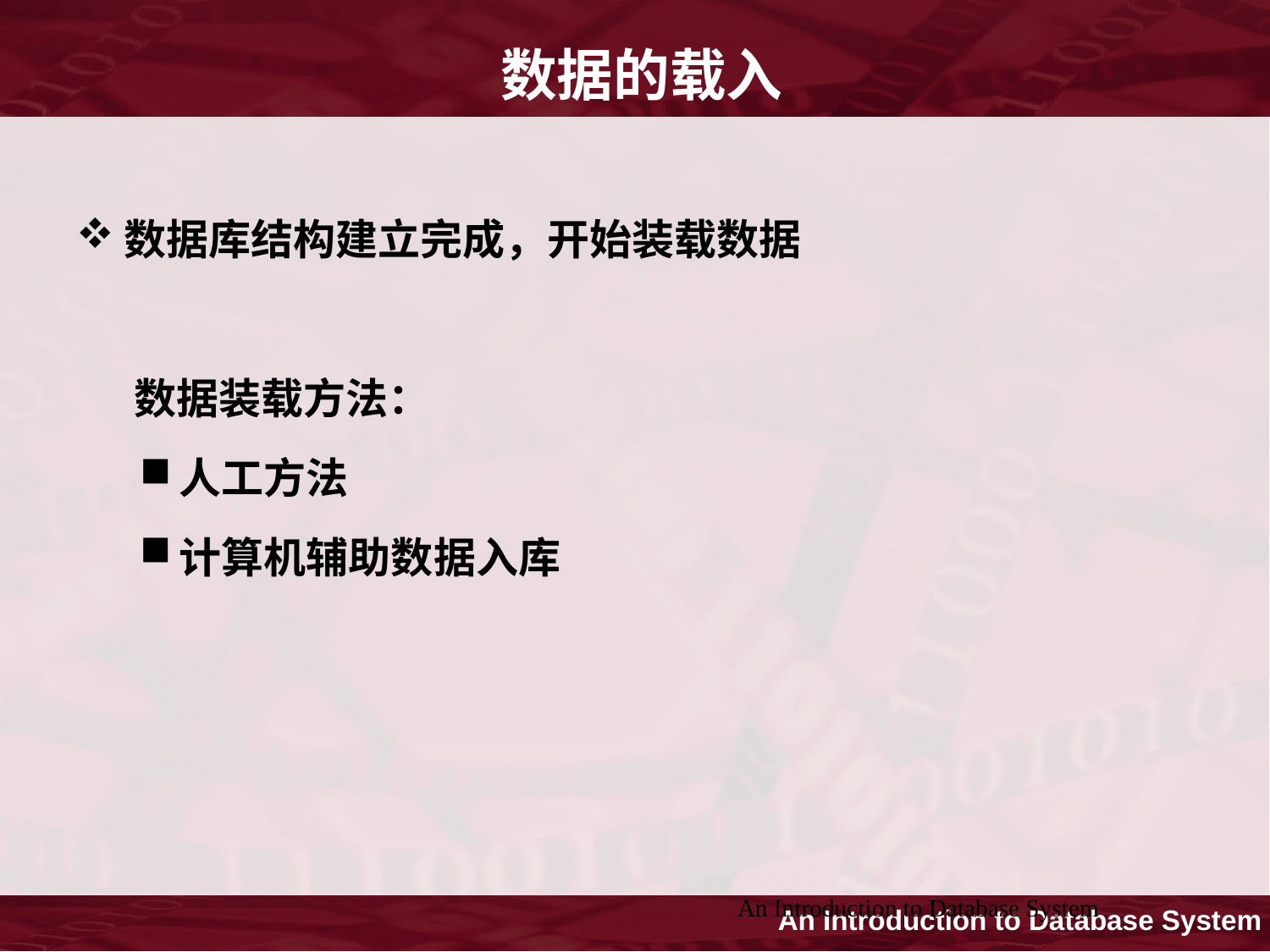

# 数据的载入
数据库结构建立完成，开始装载数据

     数据装载方法：
人工方法
计算机辅助数据入库
An Introduction to Database System